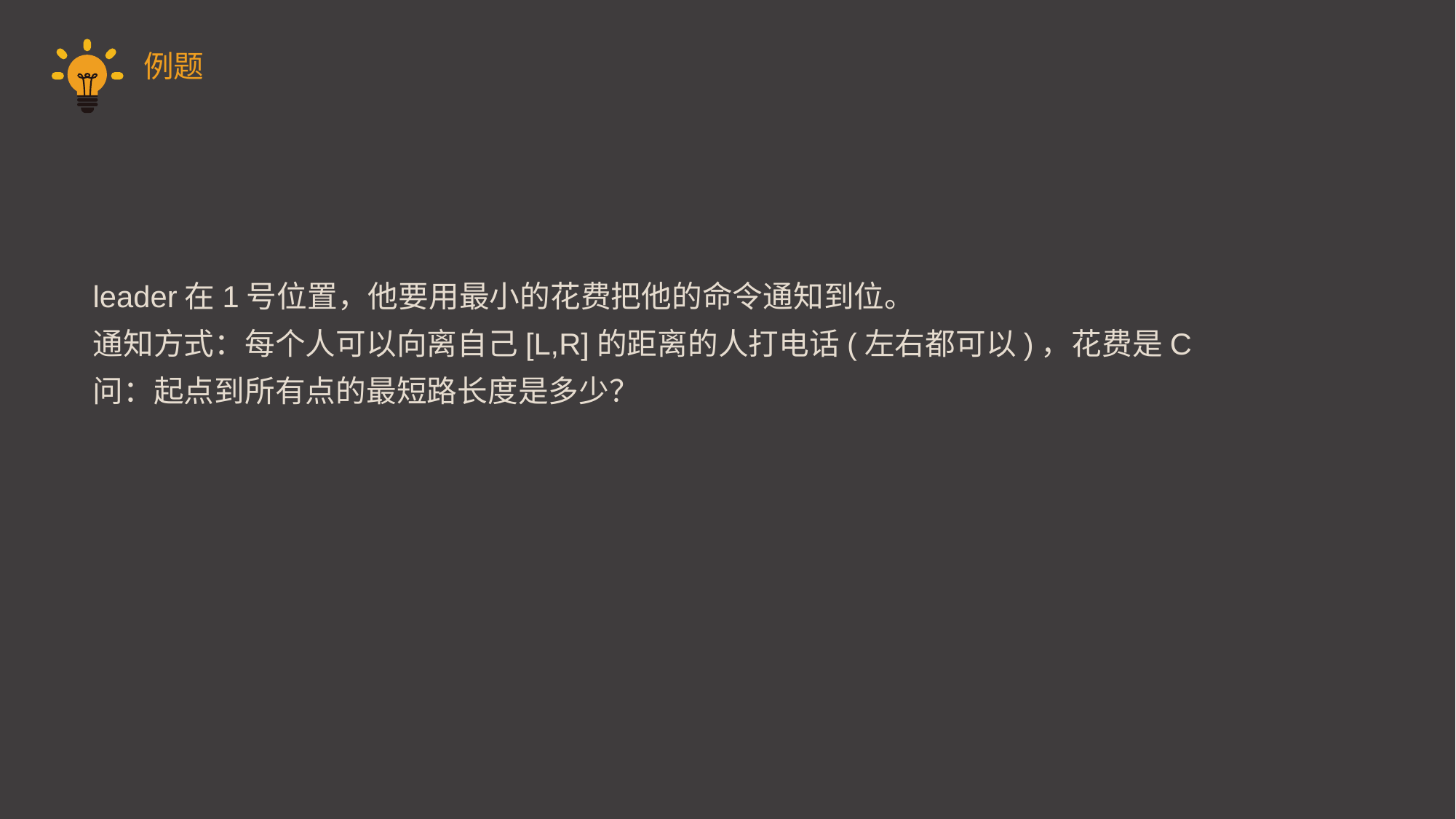

例题
leader在1号位置，他要用最小的花费把他的命令通知到位。
通知方式：每个人可以向离自己[L,R]的距离的人打电话(左右都可以)，花费是C
问：起点到所有点的最短路长度是多少？